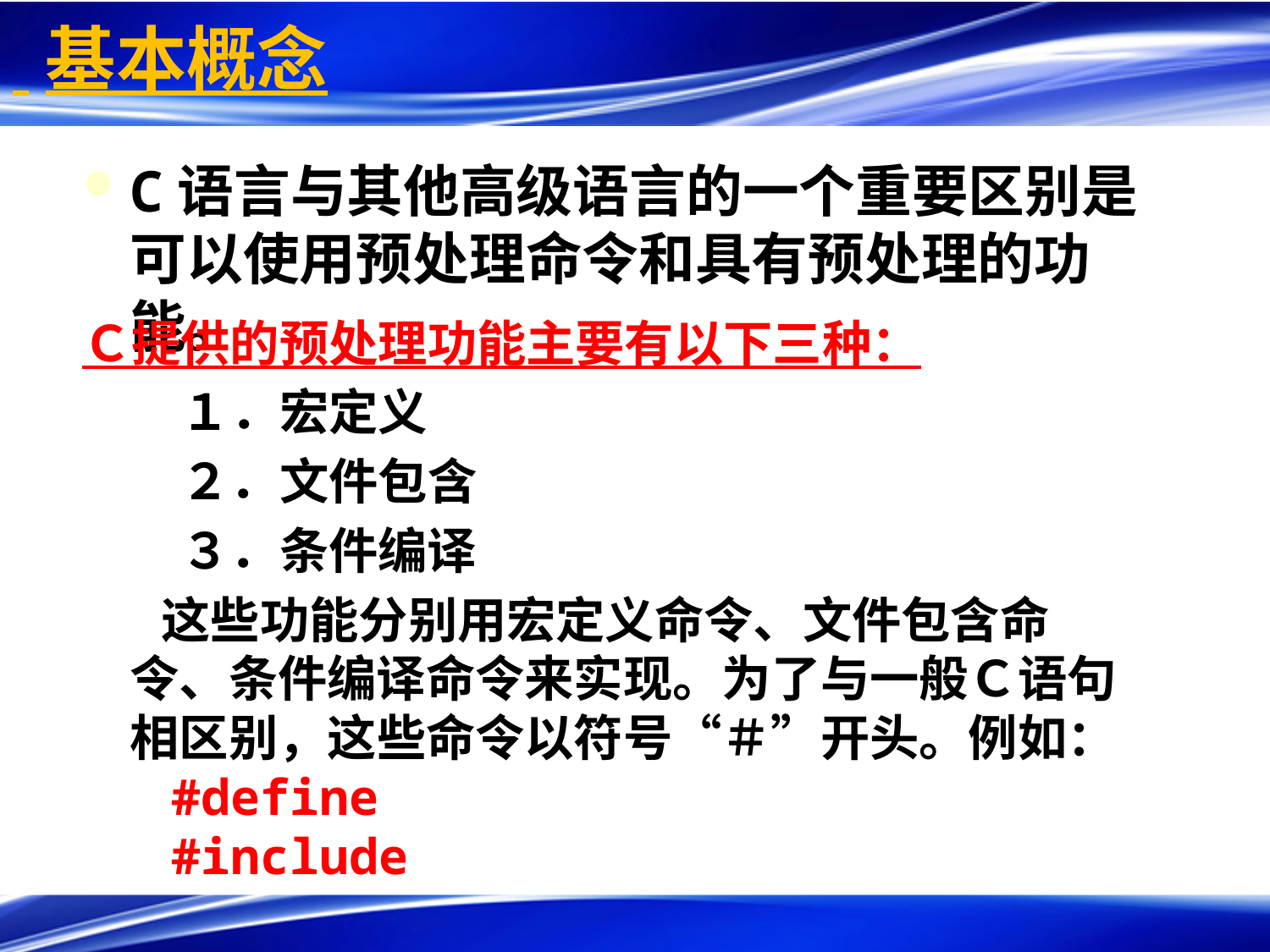

# 基本概念
C语言与其他高级语言的一个重要区别是可以使用预处理命令和具有预处理的功能。
Ｃ提供的预处理功能主要有以下三种：
　　１．宏定义
　　２．文件包含
　　３．条件编译
      这些功能分别用宏定义命令、文件包含命令、条件编译命令来实现。为了与一般Ｃ语句相区别，这些命令以符号“＃”开头。例如：
   #define
   #include